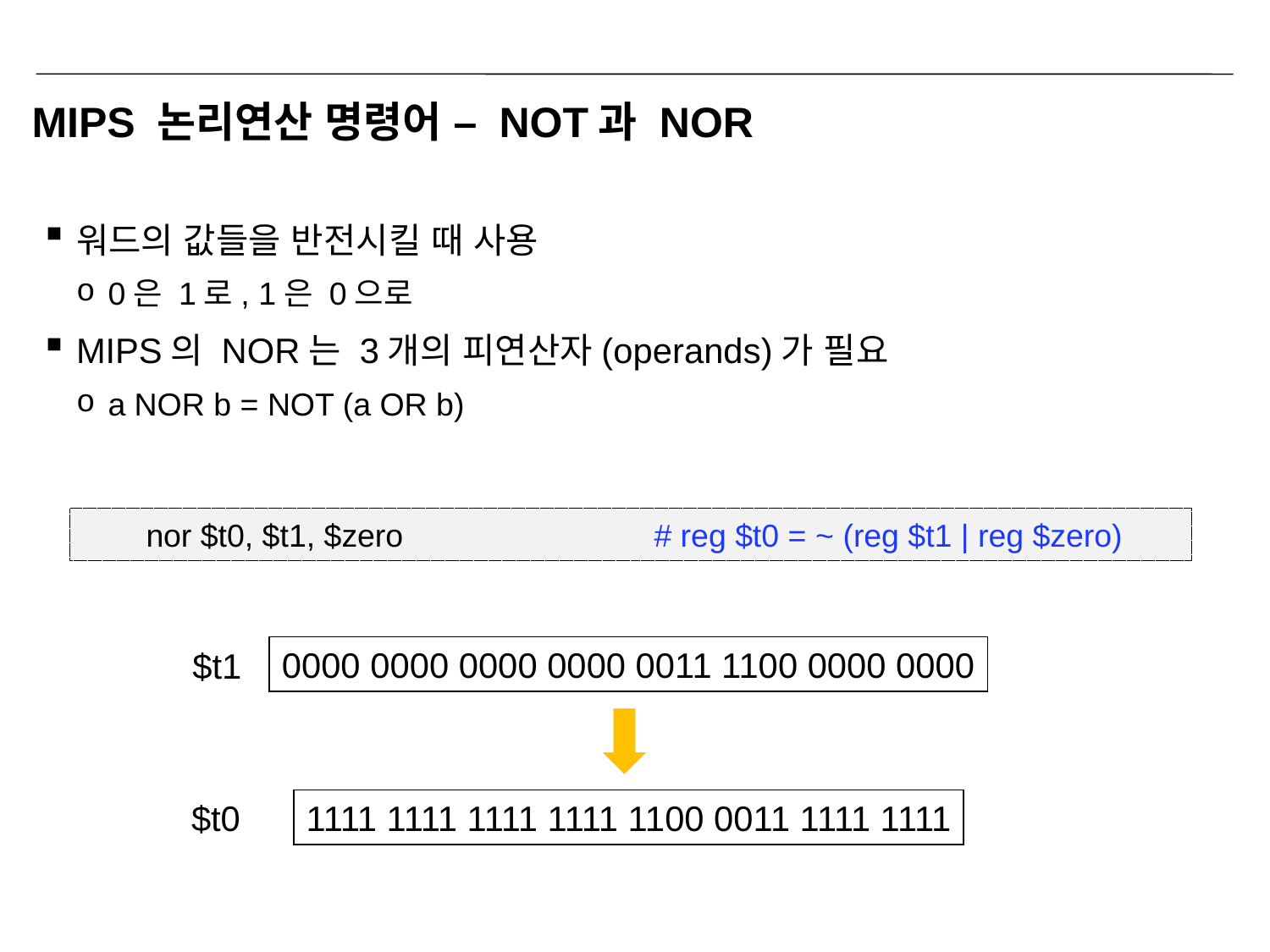

# MIPS 논리연산 명령어 – NOT과 NOR
워드의 값들을 반전시킬 때 사용
0은 1로, 1은 0으로
MIPS의 NOR는 3개의 피연산자(operands)가 필요
a NOR b = NOT (a OR b)
nor $t0, $t1, $zero		# reg $t0 = ~ (reg $t1 | reg $zero)
0000 0000 0000 0000 0011 1100 0000 0000
$t1

$t0
1111 1111 1111 1111 1100 0011 1111 1111